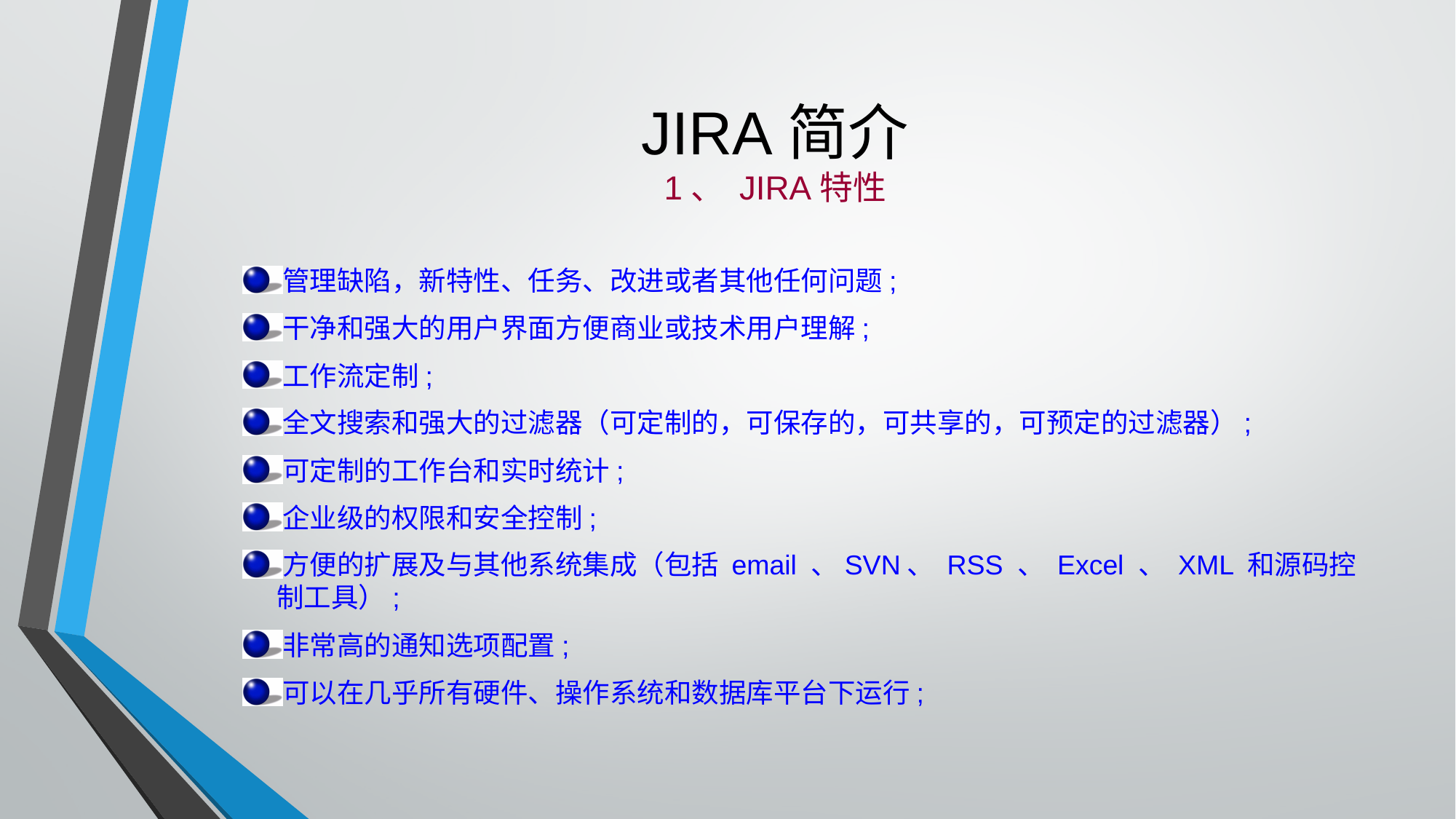

# JIRA简介 1、 JIRA特性
管理缺陷，新特性、任务、改进或者其他任何问题;
干净和强大的用户界面方便商业或技术用户理解;
工作流定制;
全文搜索和强大的过滤器（可定制的，可保存的，可共享的，可预定的过滤器）;
可定制的工作台和实时统计;
企业级的权限和安全控制;
方便的扩展及与其他系统集成（包括 email 、SVN、 RSS 、 Excel 、 XML 和源码控制工具）;
非常高的通知选项配置;
可以在几乎所有硬件、操作系统和数据库平台下运行;